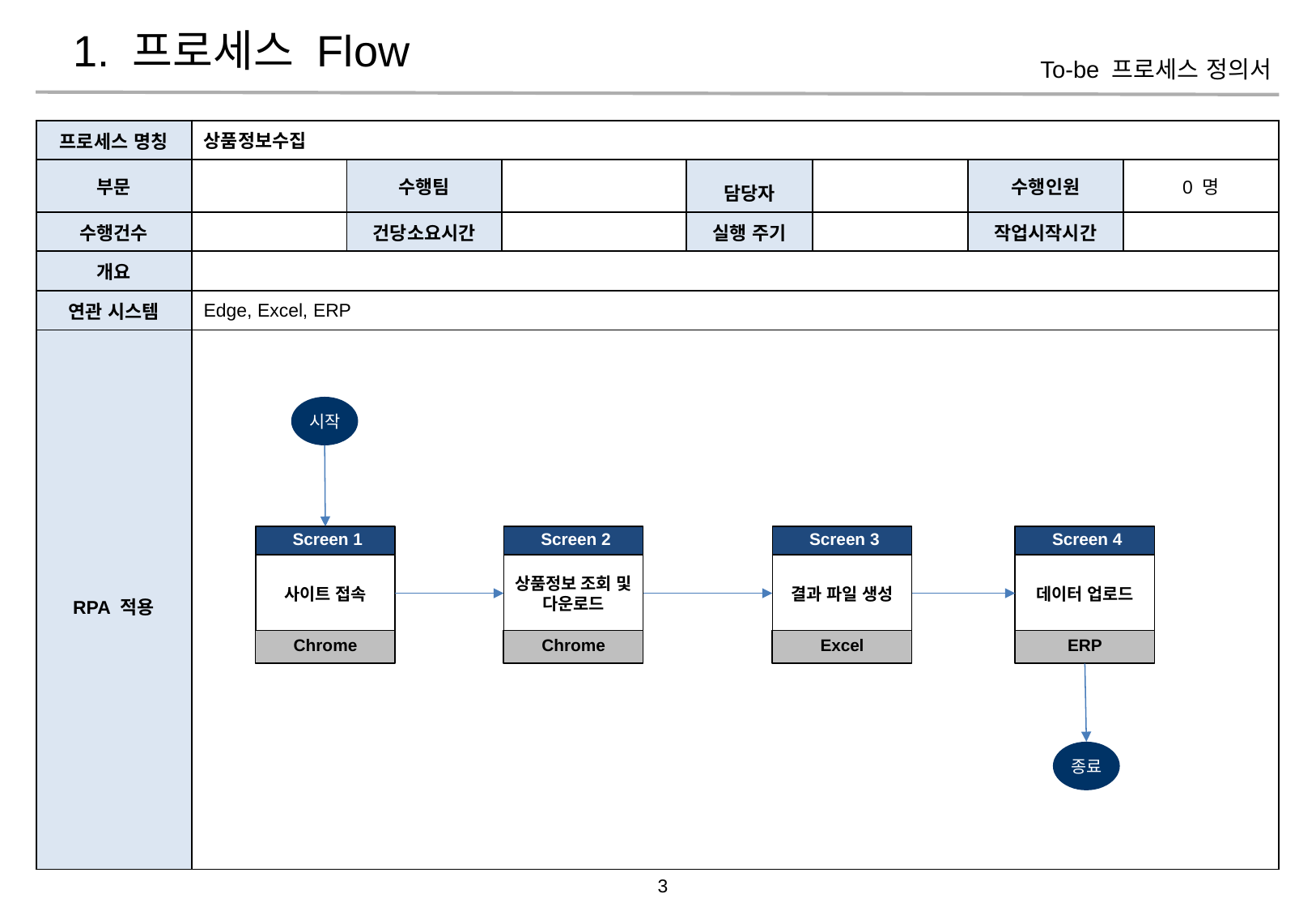

# 1. 프로세스 Flow
| 프로세스 명칭 | 상품정보수집 |  |  |  |  |  |  |
| --- | --- | --- | --- | --- | --- | --- | --- |
| 부문 |  | 수행팀 |  | 담당자 |  | 수행인원 | 0 명 |
| 수행건수 |  | 건당소요시간 |  | 실행 주기 |  | 작업시작시간 |  |
| 개요 |  |  |  |  |  |  |  |
| 연관 시스템 | Edge, Excel, ERP |  |  |  |  |  |  |
| RPA 적용 |  |  |  |  |  |  |  |
시작
 Screen 1
사이트 접속
Chrome
 Screen 2
상품정보 조회 및
다운로드
Chrome
 Screen 3
결과 파일 생성
Excel
 Screen 4
데이터 업로드
ERP
종료
3